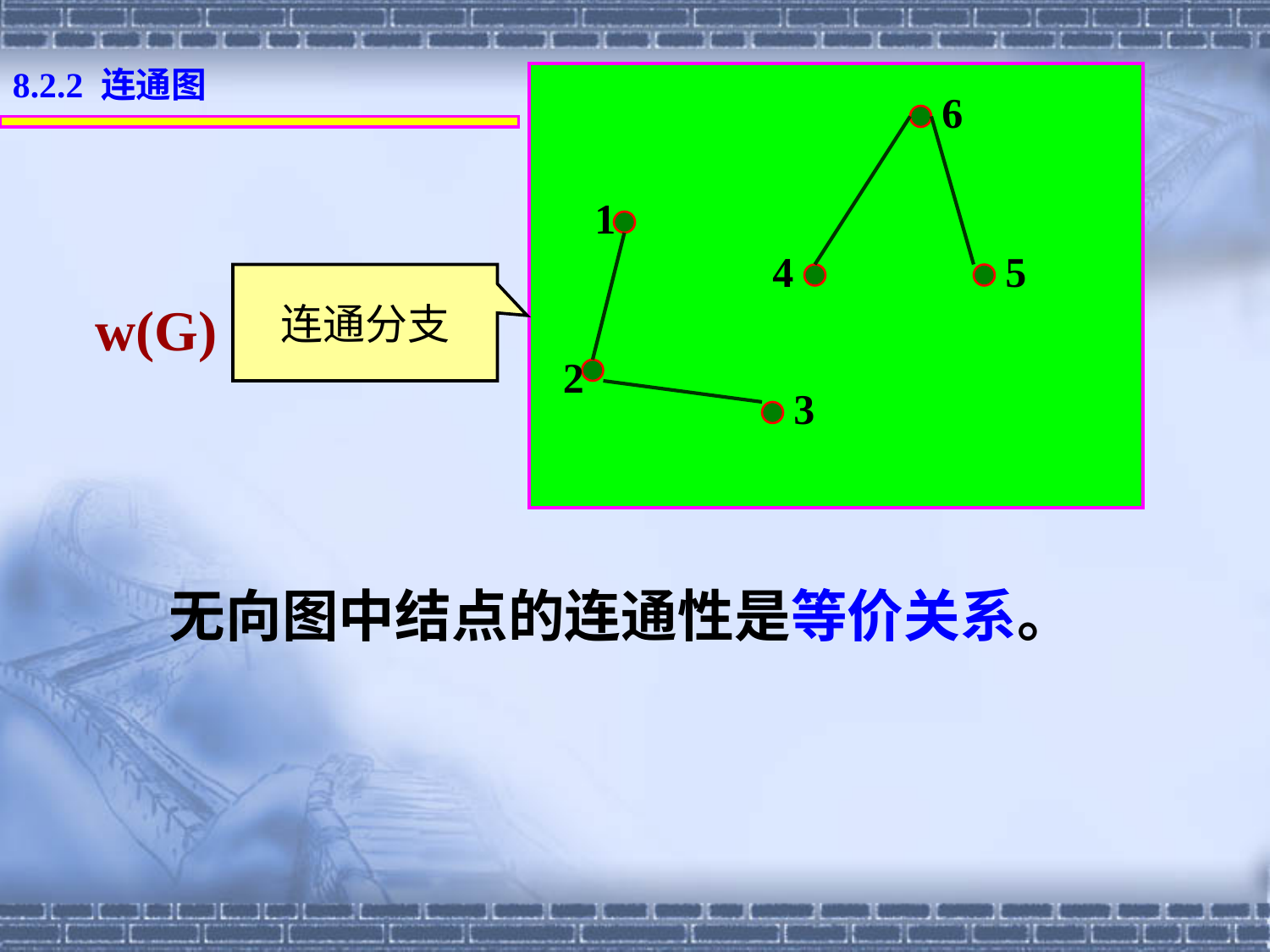

8.2.2 连通图

6

1

4
5
连通分支

w(G)
2

3

无向图中结点的连通性是等价关系。